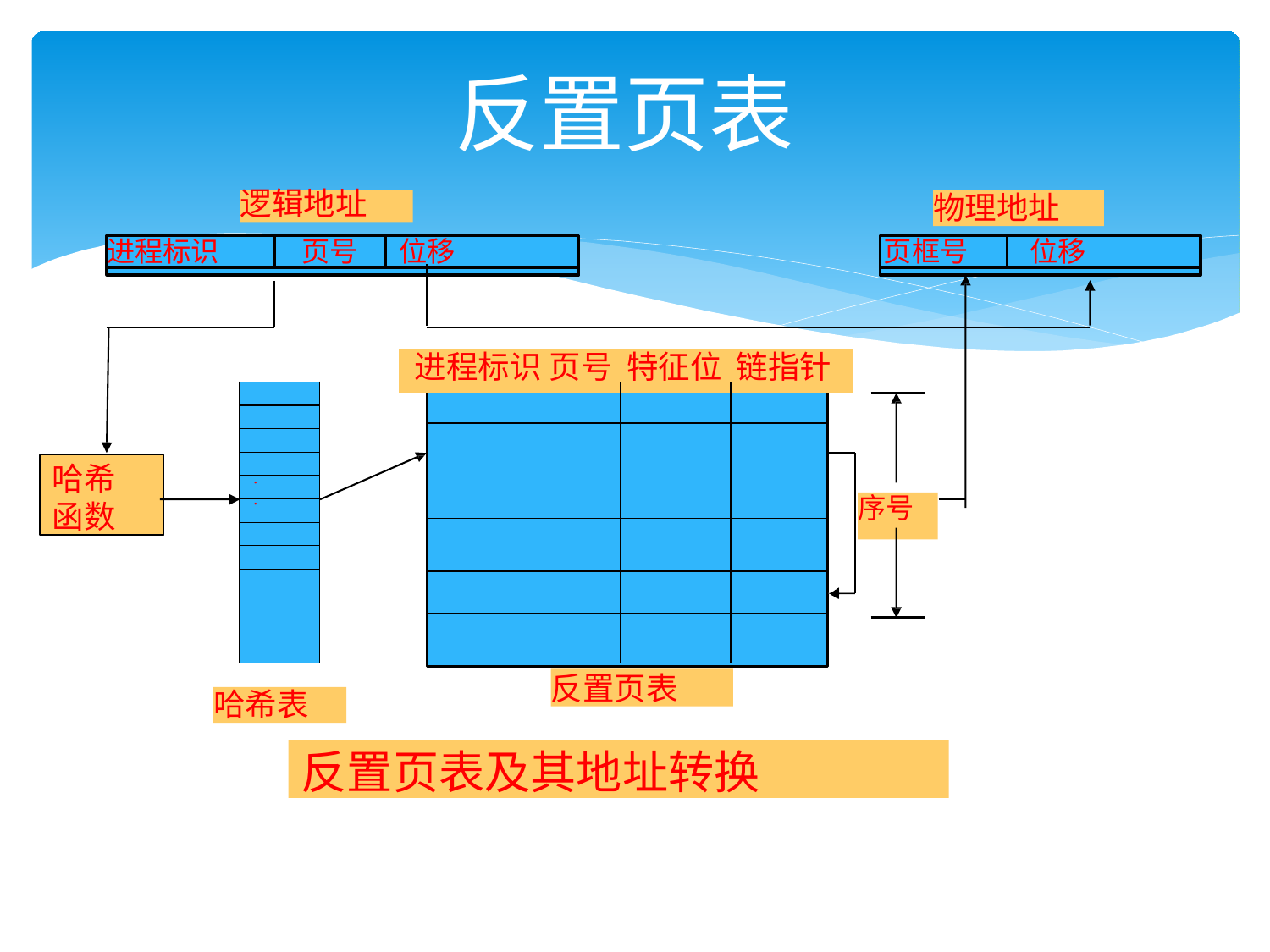

# 反置页表
逻辑地址
物理地址

进程标识
页号
位移

页框号
位移

进程标识页号 特征位 链指针

|  |
| --- |
|  |
|  |
|  |
| · |
| · |
|  |
|  |
|  |

哈希
函数

序号

反置页表
哈希表
反置页表及其地址转换